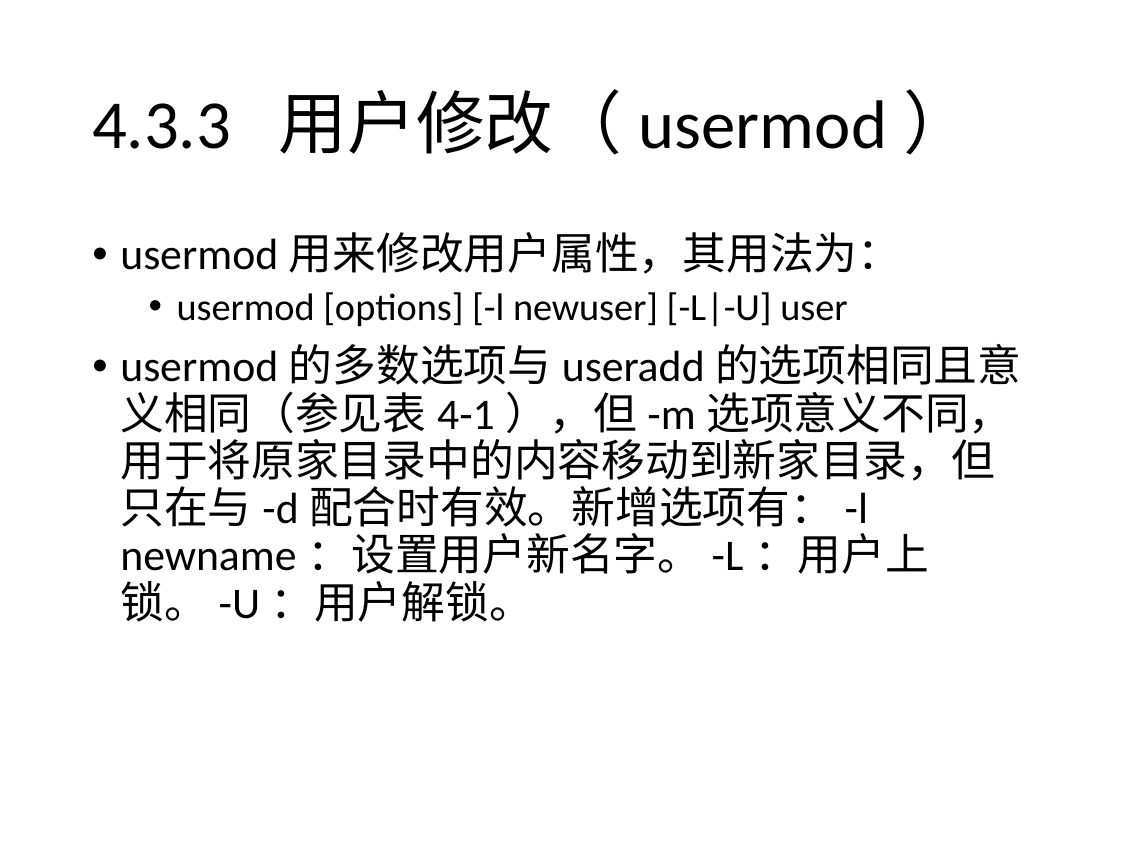

# 4.3.3  用户修改（usermod）
usermod用来修改用户属性，其用法为：
usermod [options] [-l newuser] [-L|-U] user
usermod的多数选项与useradd的选项相同且意义相同（参见表4-1），但-m选项意义不同，用于将原家目录中的内容移动到新家目录，但只在与-d配合时有效。新增选项有：-l newname：设置用户新名字。-L：用户上锁。-U：用户解锁。